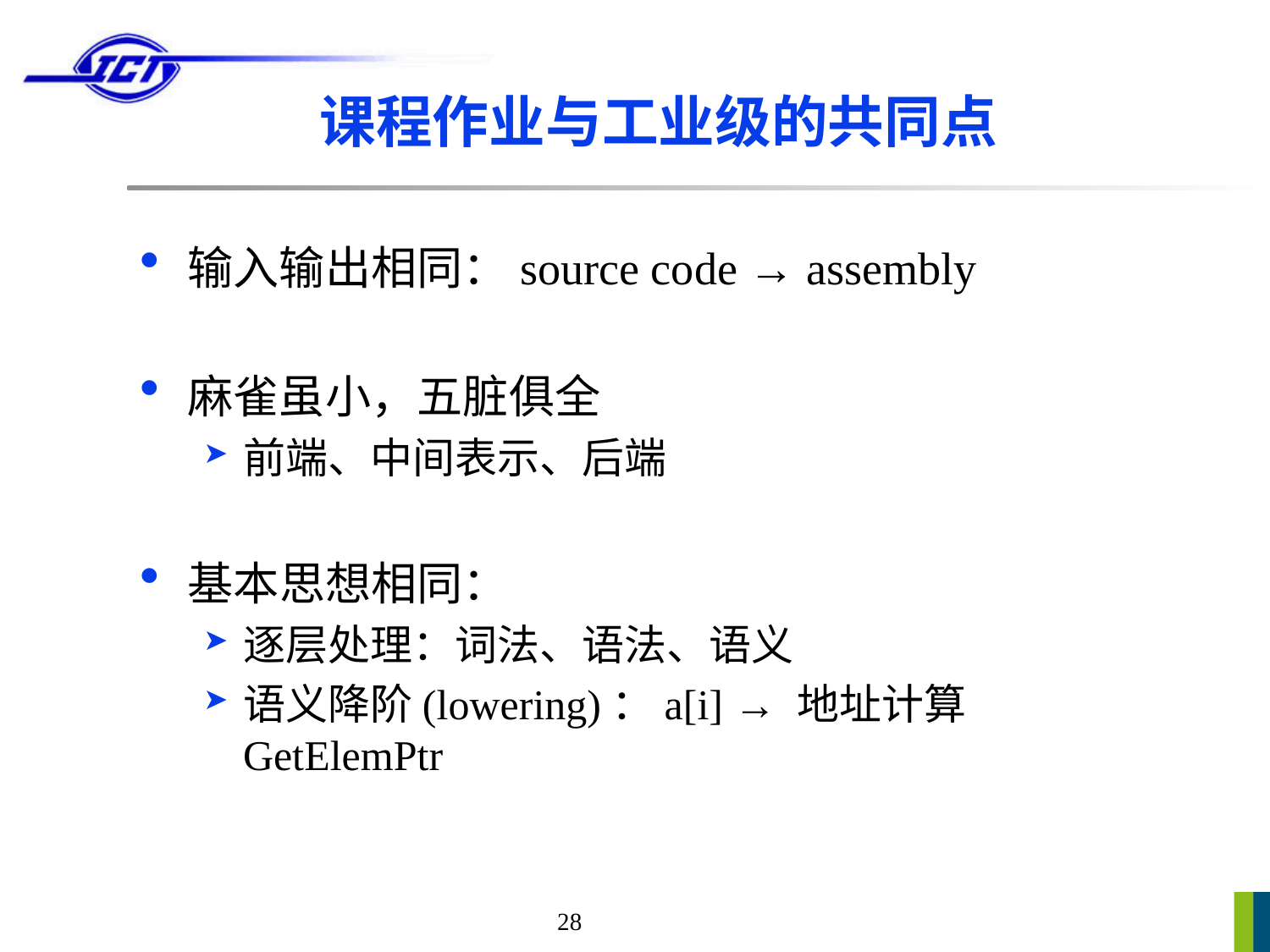

# 课程作业与工业级的共同点
输入输出相同：source code → assembly

麻雀虽小，五脏俱全
前端、中间表示、后端

基本思想相同：
逐层处理：词法、语法、语义
语义降阶(lowering)：a[i] → 地址计算GetElemPtr